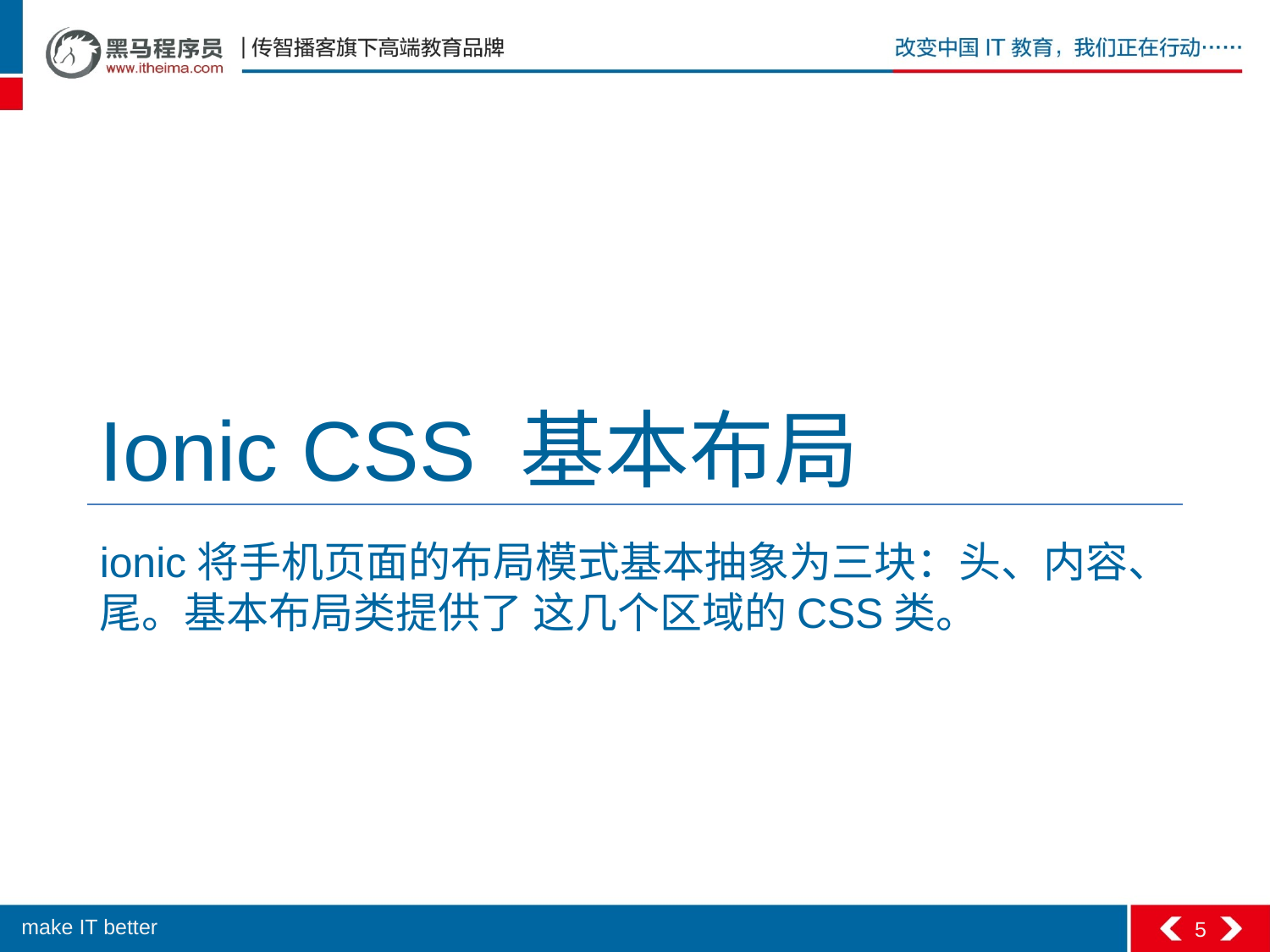

# Ionic CSS 基本布局
ionic将手机页面的布局模式基本抽象为三块：头、内容、尾。基本布局类提供了 这几个区域的CSS类。

5

make IT better